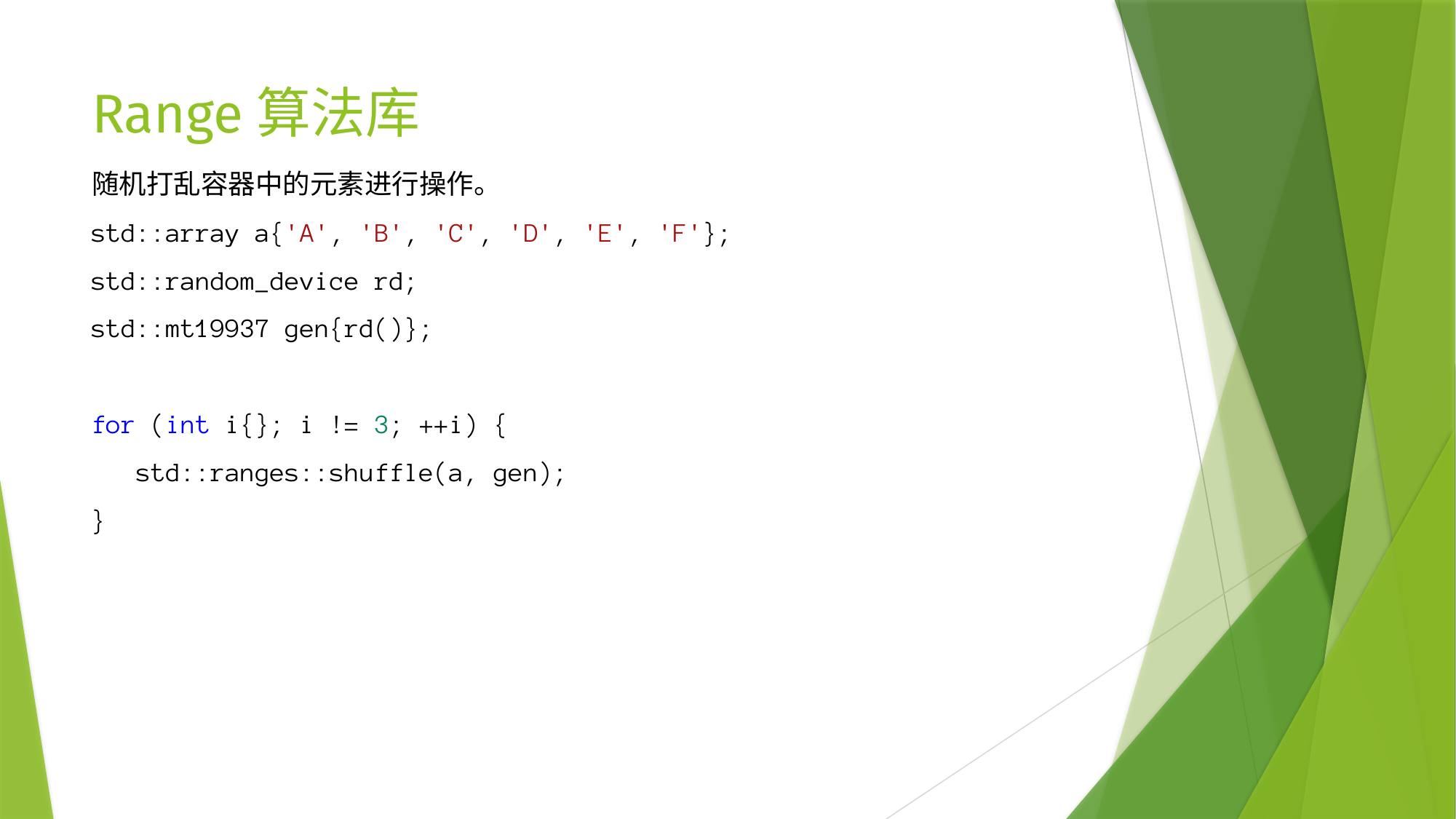

# Range算法库
随机打乱容器中的元素进行操作。
std::array a{'A', 'B', 'C', 'D', 'E', 'F'};
std::random_device rd;
std::mt19937 gen{rd()};

for (int i{}; i != 3; ++i) {
   std::ranges::shuffle(a, gen);
}